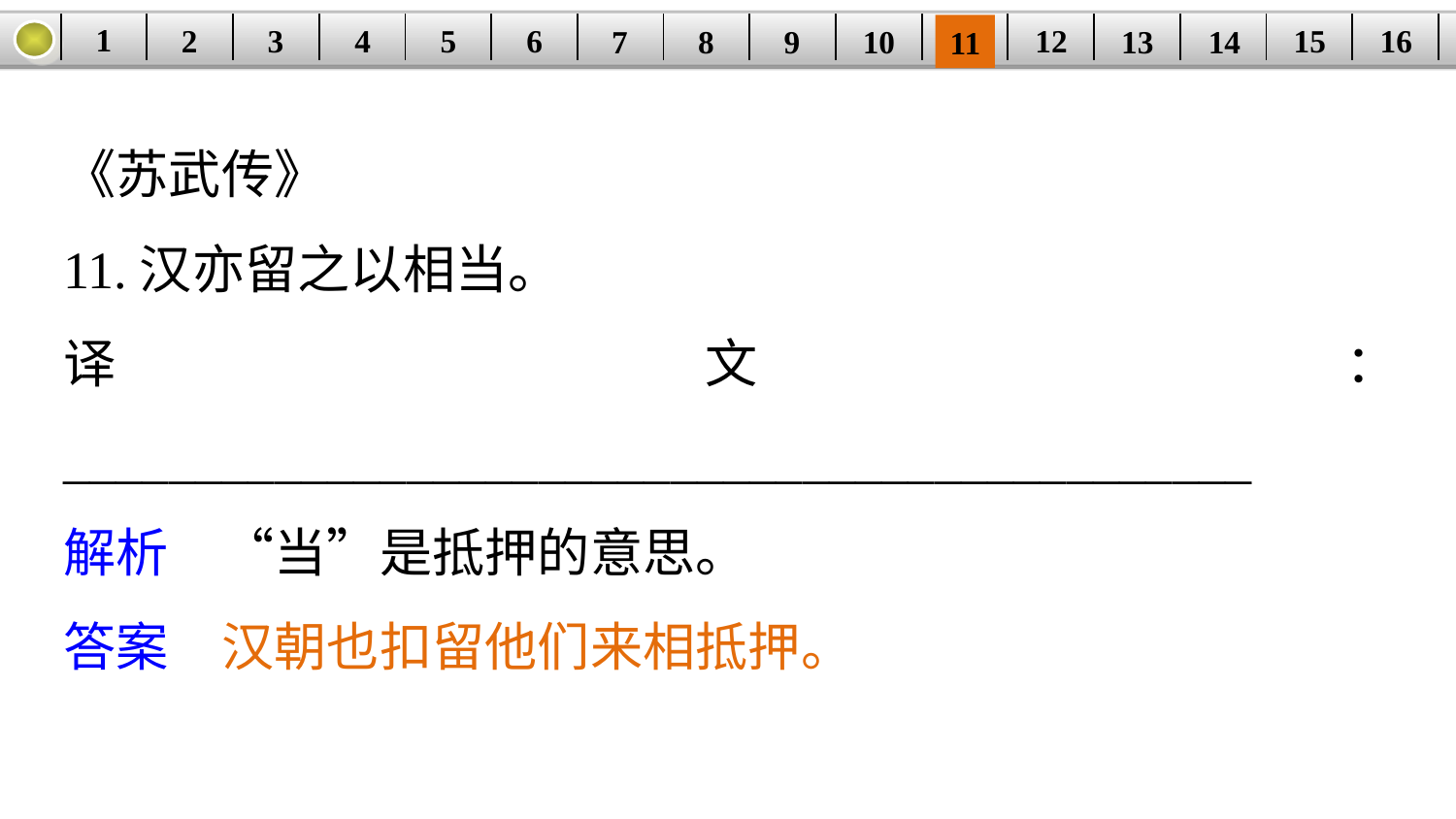

1
2
3
4
16
|  |  |  |  |  |  |  |  |  |  |  |  |  |  |  |  |
| --- | --- | --- | --- | --- | --- | --- | --- | --- | --- | --- | --- | --- | --- | --- | --- |
5
6
15
12
7
8
14
9
10
13
11

《苏武传》
11.汉亦留之以相当。
译文：_____________________________________________
解析　“当”是抵押的意思。
答案　汉朝也扣留他们来相抵押。